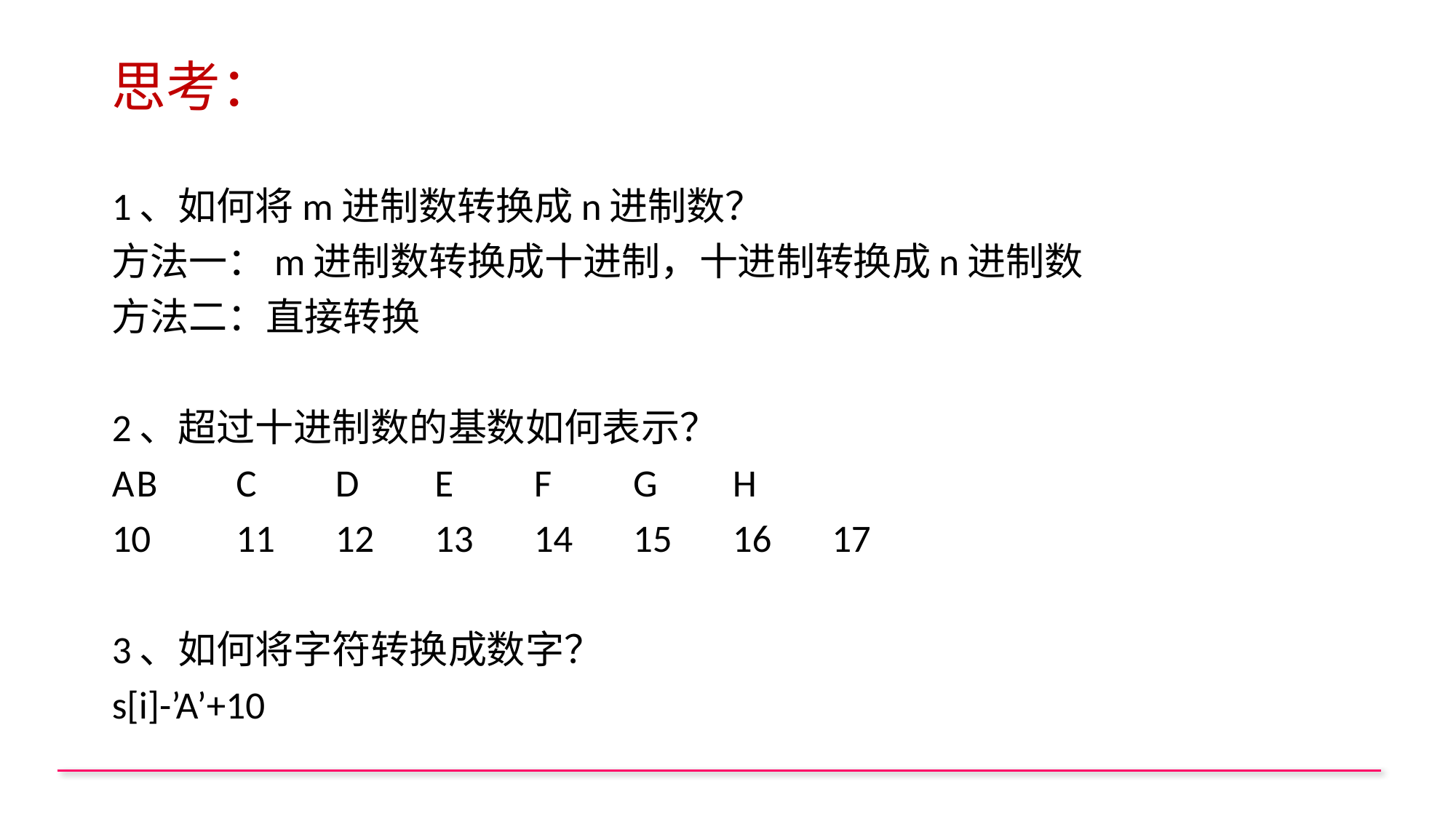

# 思考：
1、如何将m进制数转换成n进制数？
方法一：m进制数转换成十进制，十进制转换成n进制数
方法二：直接转换

2、超过十进制数的基数如何表示？
A	B	C	D	E	F	G	H
10	11	12	13	14	15	16	17

3、如何将字符转换成数字？
s[i]-’A’+10